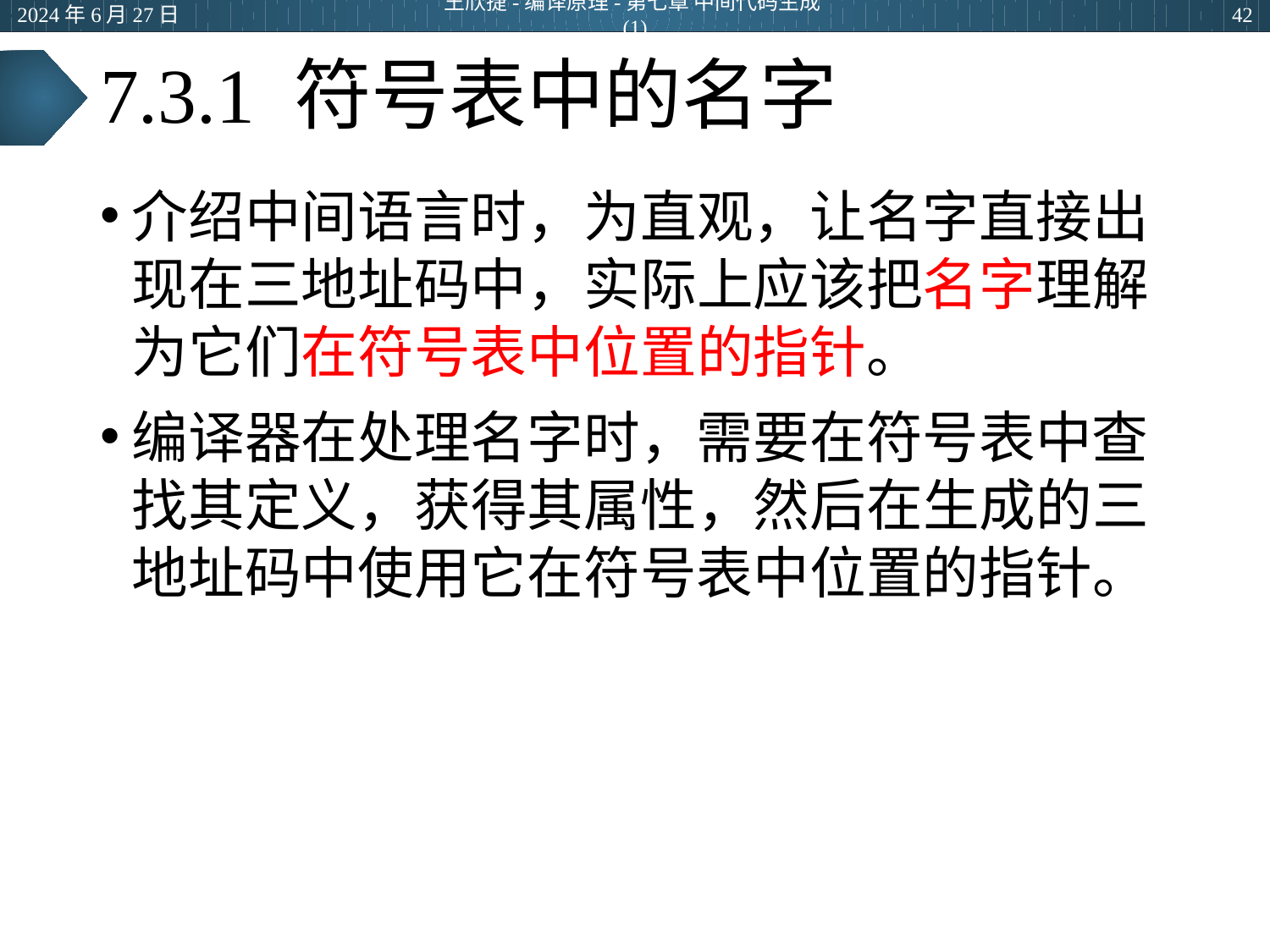

2024年6月27日
王欣捷-编译原理-第七章 中间代码生成(1)
42
# 7.3.1 符号表中的名字
介绍中间语言时，为直观，让名字直接出现在三地址码中，实际上应该把名字理解为它们在符号表中位置的指针。
编译器在处理名字时，需要在符号表中查找其定义，获得其属性，然后在生成的三地址码中使用它在符号表中位置的指针。